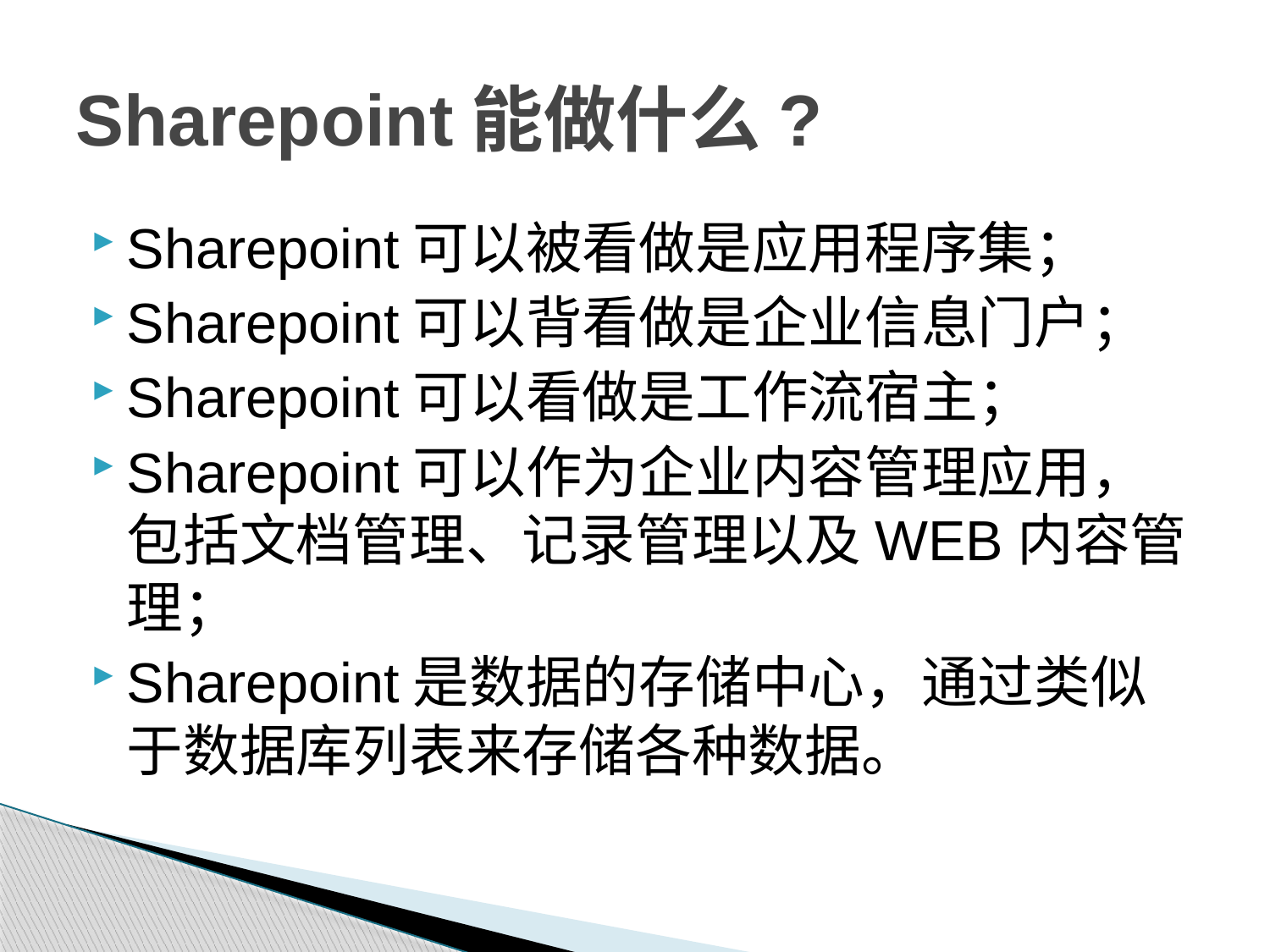

# Sharepoint能做什么?
Sharepoint可以被看做是应用程序集；
Sharepoint可以背看做是企业信息门户；
Sharepoint可以看做是工作流宿主；
Sharepoint可以作为企业内容管理应用，包括文档管理、记录管理以及WEB内容管理；
Sharepoint是数据的存储中心，通过类似于数据库列表来存储各种数据。